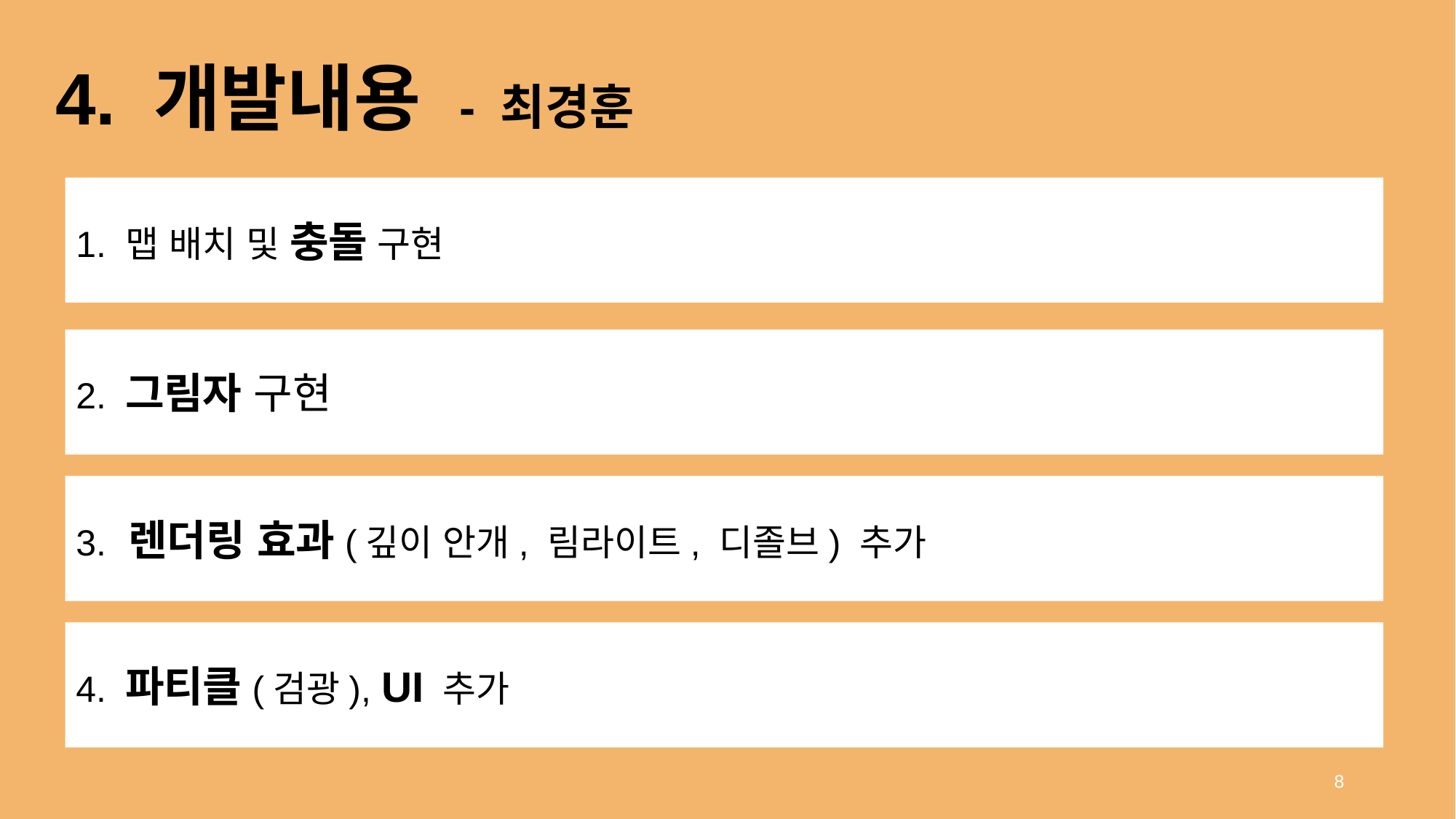

4. 개발내용 - 최경훈
1. 맵 배치 및 충돌 구현
2. 그림자 구현
3. 렌더링 효과(깊이 안개, 림라이트, 디졸브) 추가
4. 파티클(검광), UI 추가
8